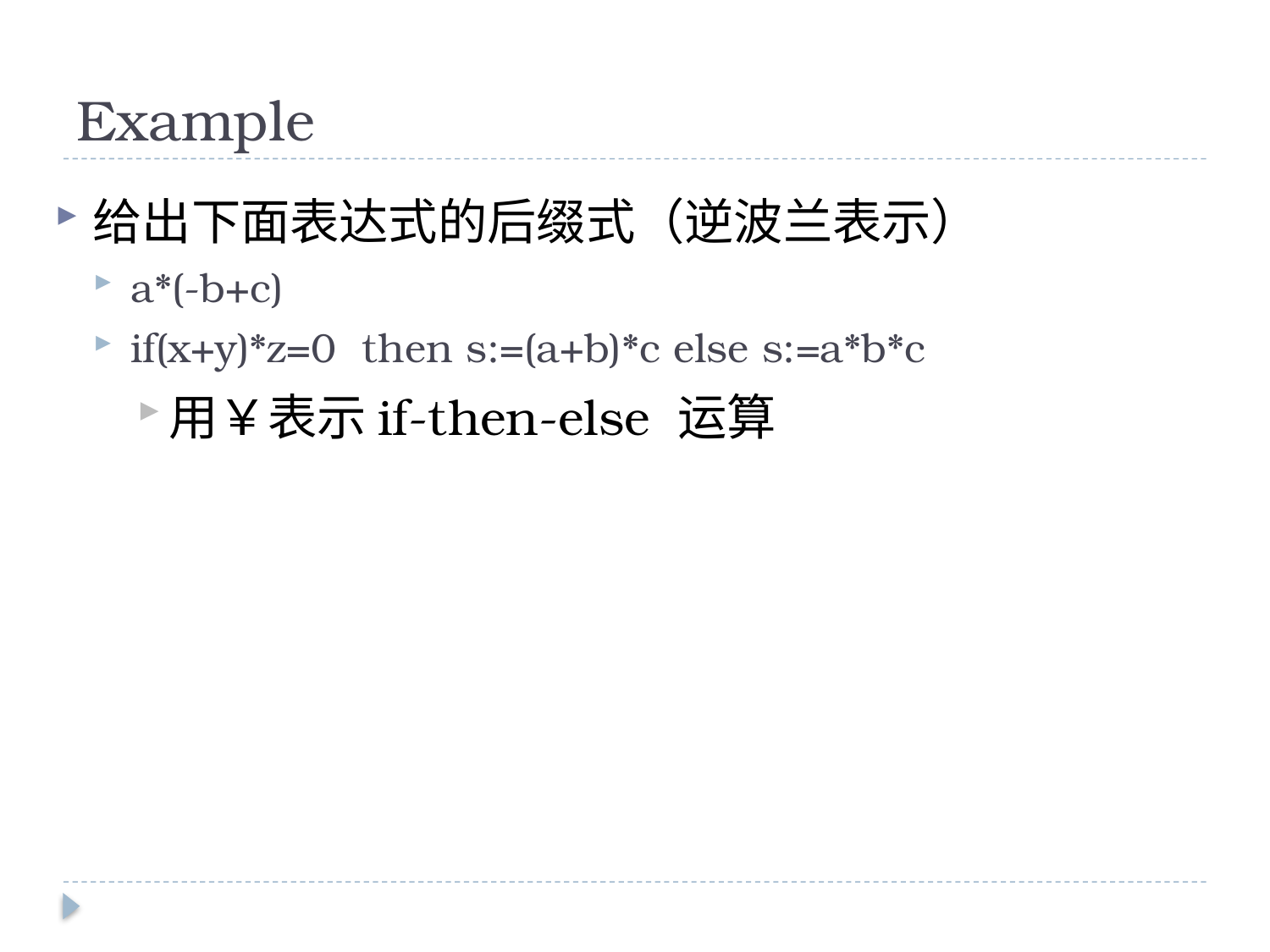

# Example
给出下面表达式的后缀式（逆波兰表示）
a*(-b+c)
if(x+y)*z=0  then s:=(a+b)*c else s:=a*b*c
用￥表示if-then-else 运算
32